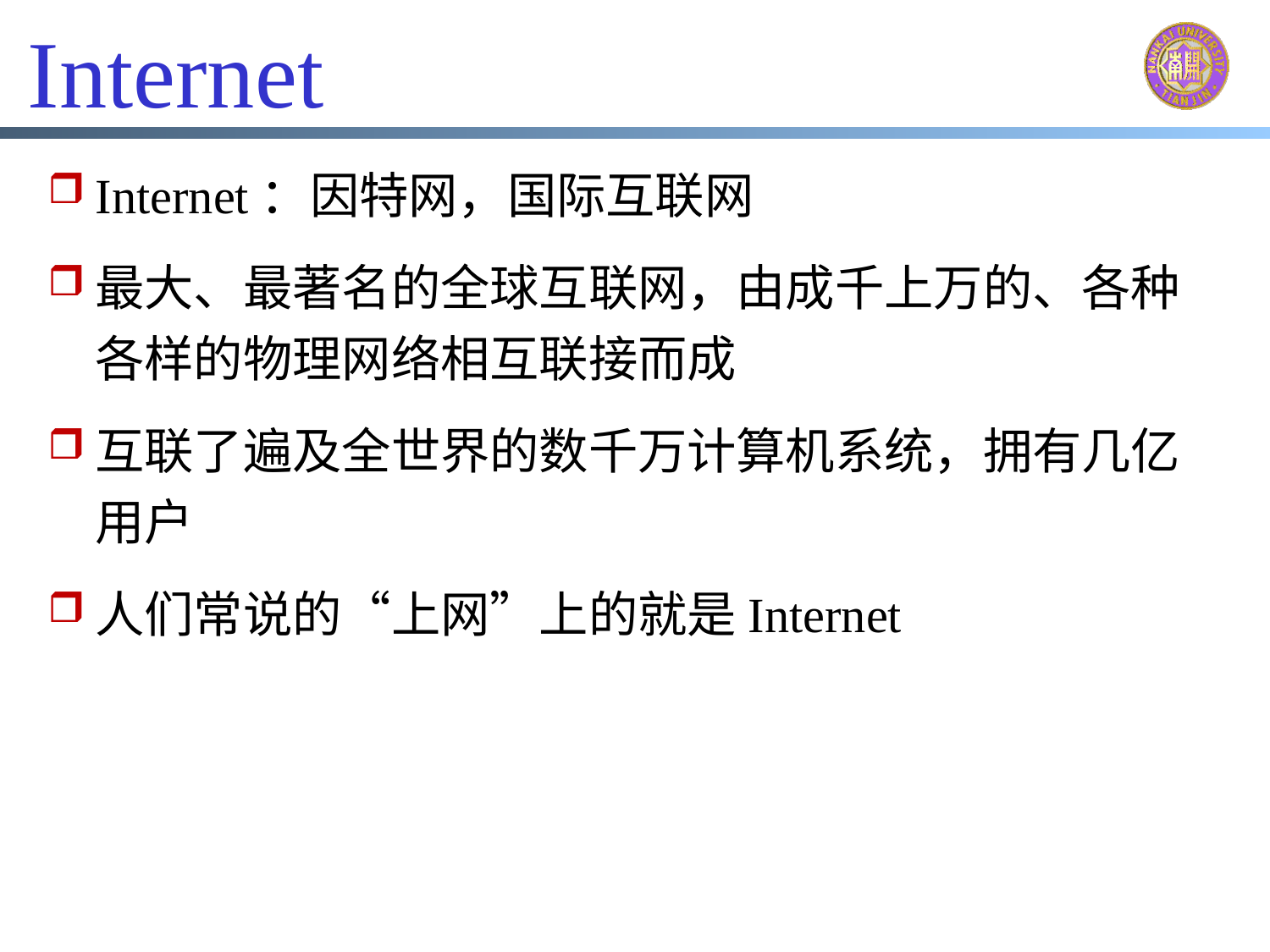

# Internet
Internet：因特网，国际互联网
最大、最著名的全球互联网，由成千上万的、各种各样的物理网络相互联接而成
互联了遍及全世界的数千万计算机系统，拥有几亿用户
人们常说的“上网”上的就是Internet